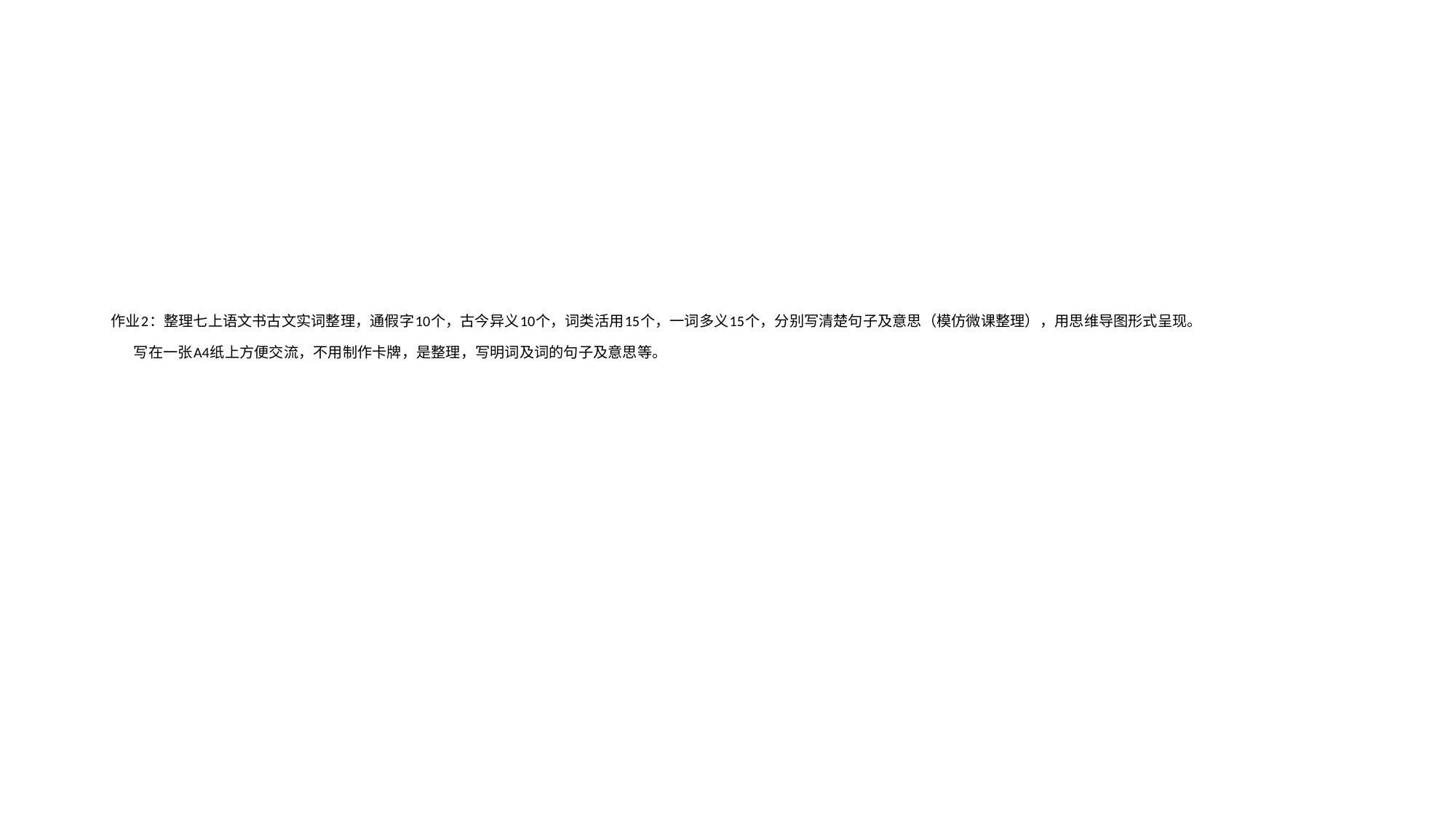

# 作业2：整理七上语文书古文实词整理，通假字10个，古今异义10个，词类活用15个，一词多义15个，分别写清楚句子及意思（模仿微课整理），用思维导图形式呈现。 写在一张A4纸上方便交流，不用制作卡牌，是整理，写明词及词的句子及意思等。